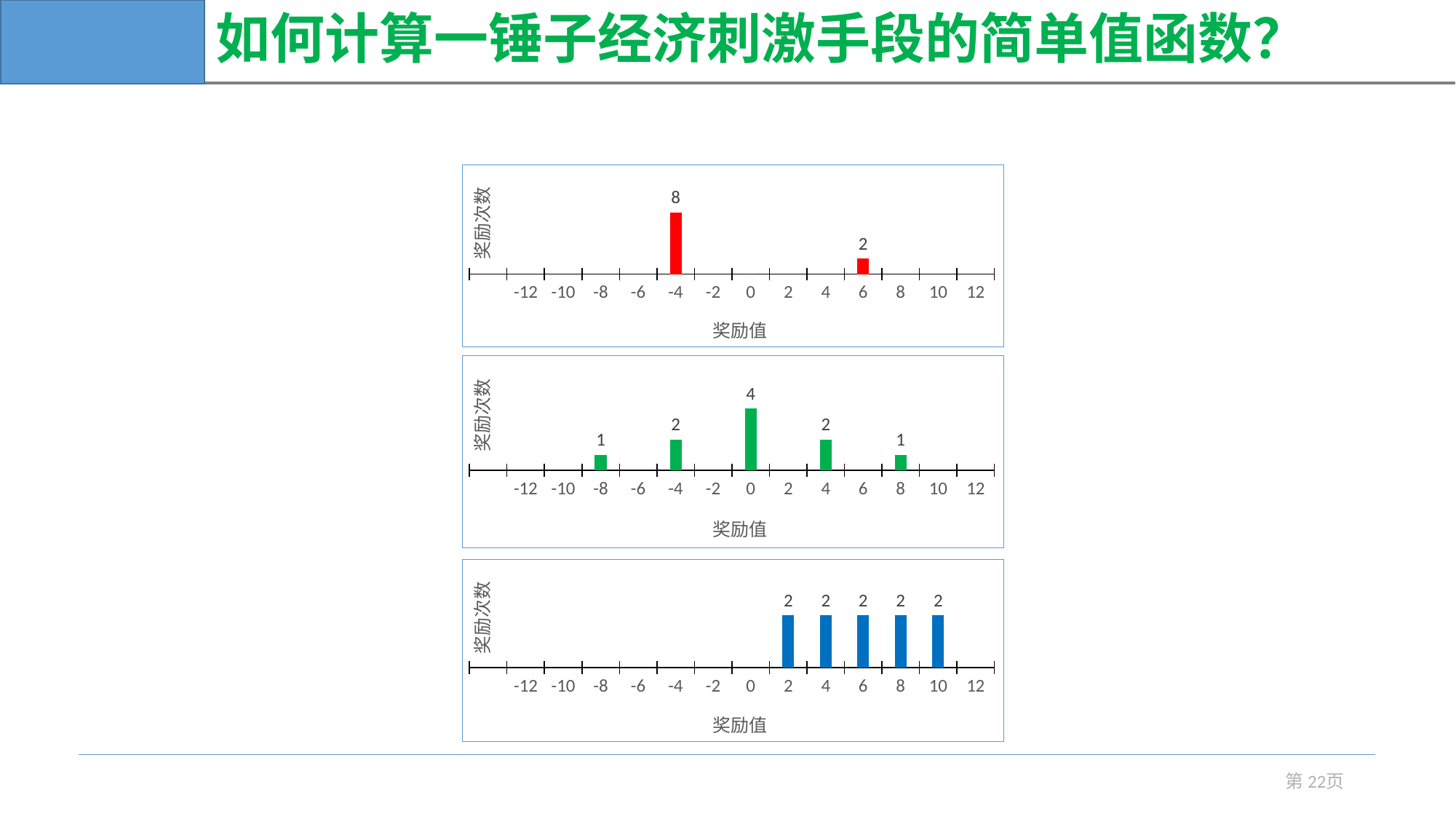

# 如何计算一锤子经济刺激手段的简单值函数？

### Chart

| Category | 动作a1的奖励次数 |
|---|---|
|  | None |
| -12 | None |
| -10 | None |
| -8 | None |
| -6 | None |
| -4 | 8.0 |
| -2 | None |
| 0 | 0.0 |
| 2 | None |
| 4 | None |
| 6 | 2.0 |
| 8 | None |
| 10 | None |
| 12 | None |

### Chart

| Category | 动作a2的奖励次数 |
|---|---|
|  | None |
| -12 | None |
| -10 | None |
| -8 | 1.0 |
| -6 | None |
| -4 | 2.0 |
| -2 | None |
| 0 | 4.0 |
| 2 | None |
| 4 | 2.0 |
| 6 | None |
| 8 | 1.0 |
| 10 | None |
| 12 | None |

### Chart

| Category | 动作a3的奖励次数 |
|---|---|
|  | None |
| -12 | None |
| -10 | None |
| -8 | None |
| -6 | None |
| -4 | None |
| -2 | None |
| 0 | None |
| 2 | 2.0 |
| 4 | 2.0 |
| 6 | 2.0 |
| 8 | 2.0 |
| 10 | 2.0 |
| 12 | None |
第22页